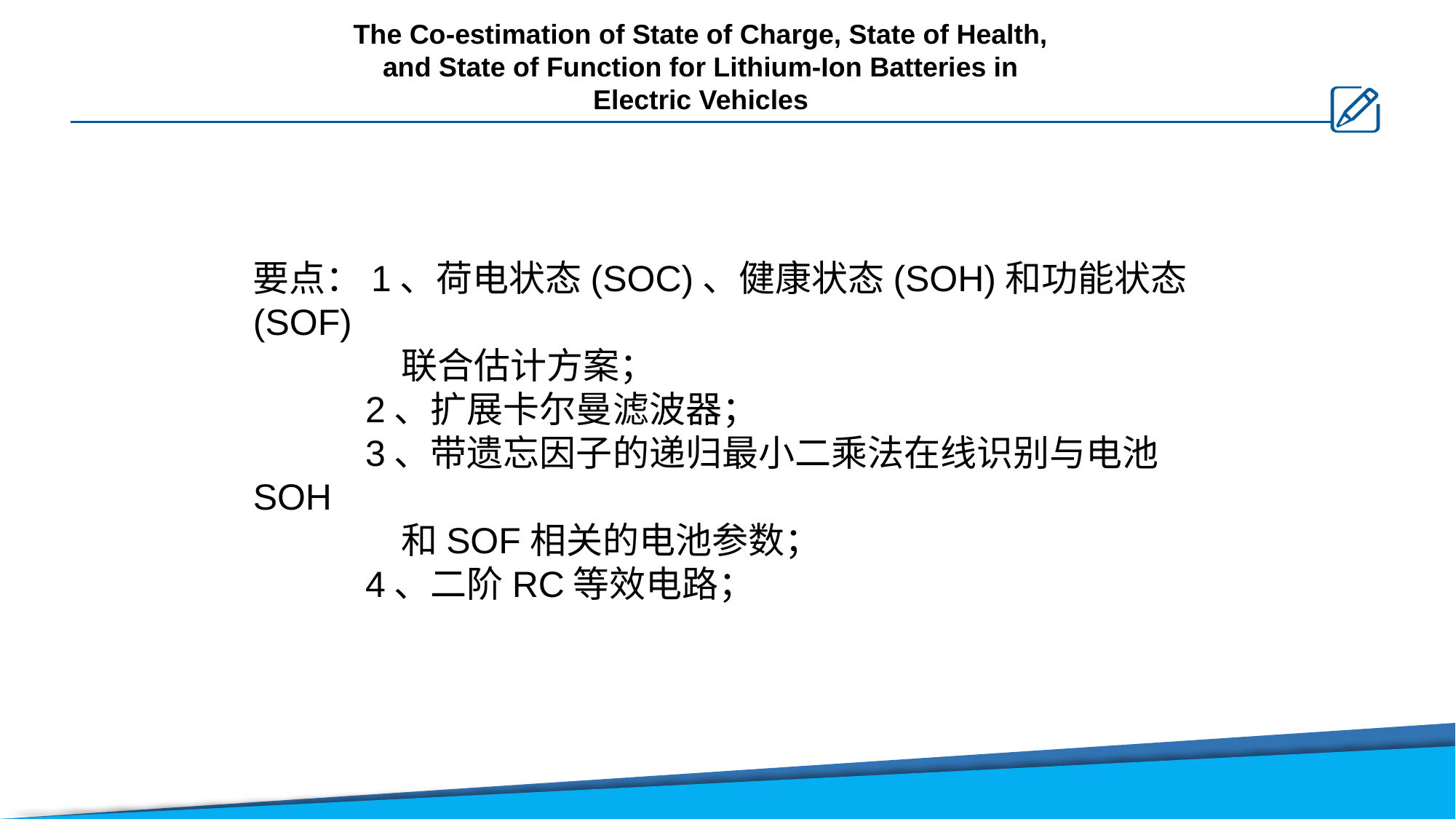

The Co-estimation of State of Charge, State of Health, and State of Function for Lithium-Ion Batteries in Electric Vehicles

要点：1、荷电状态(SOC)、健康状态(SOH)和功能状态(SOF)
                 联合估计方案；
           2、扩展卡尔曼滤波器；
           3、带遗忘因子的递归最小二乘法在线识别与电池SOH
                 和SOF相关的电池参数；
           4、二阶RC等效电路；